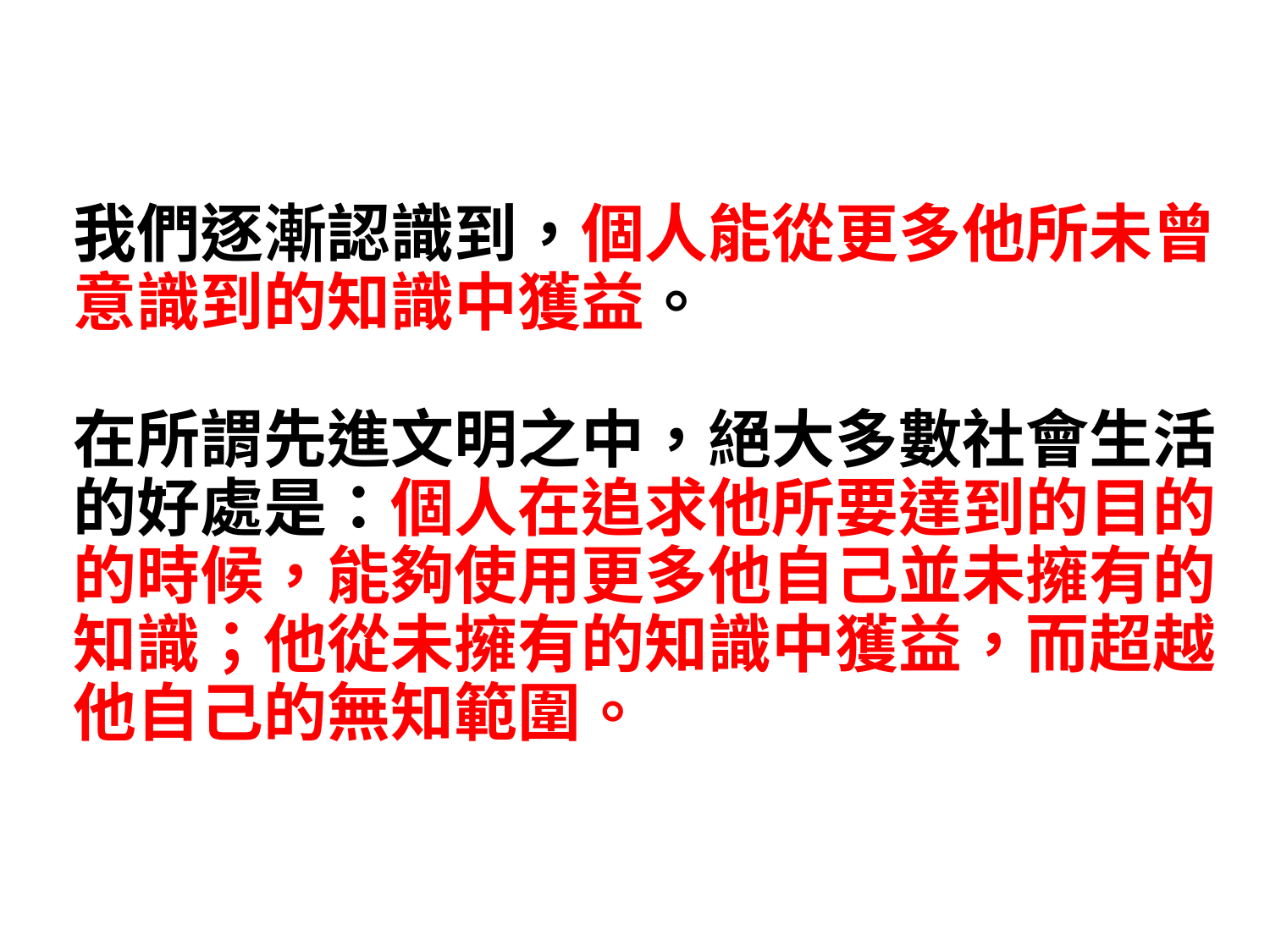

# 我們逐漸認識到，個人能從更多他所未曾意識到的知識中獲益。 在所謂先進文明之中，絕大多數社會生活的好處是：個人在追求他所要達到的目的的時候，能夠使用更多他自己並未擁有的知識；他從未擁有的知識中獲益，而超越他自己的無知範圍。